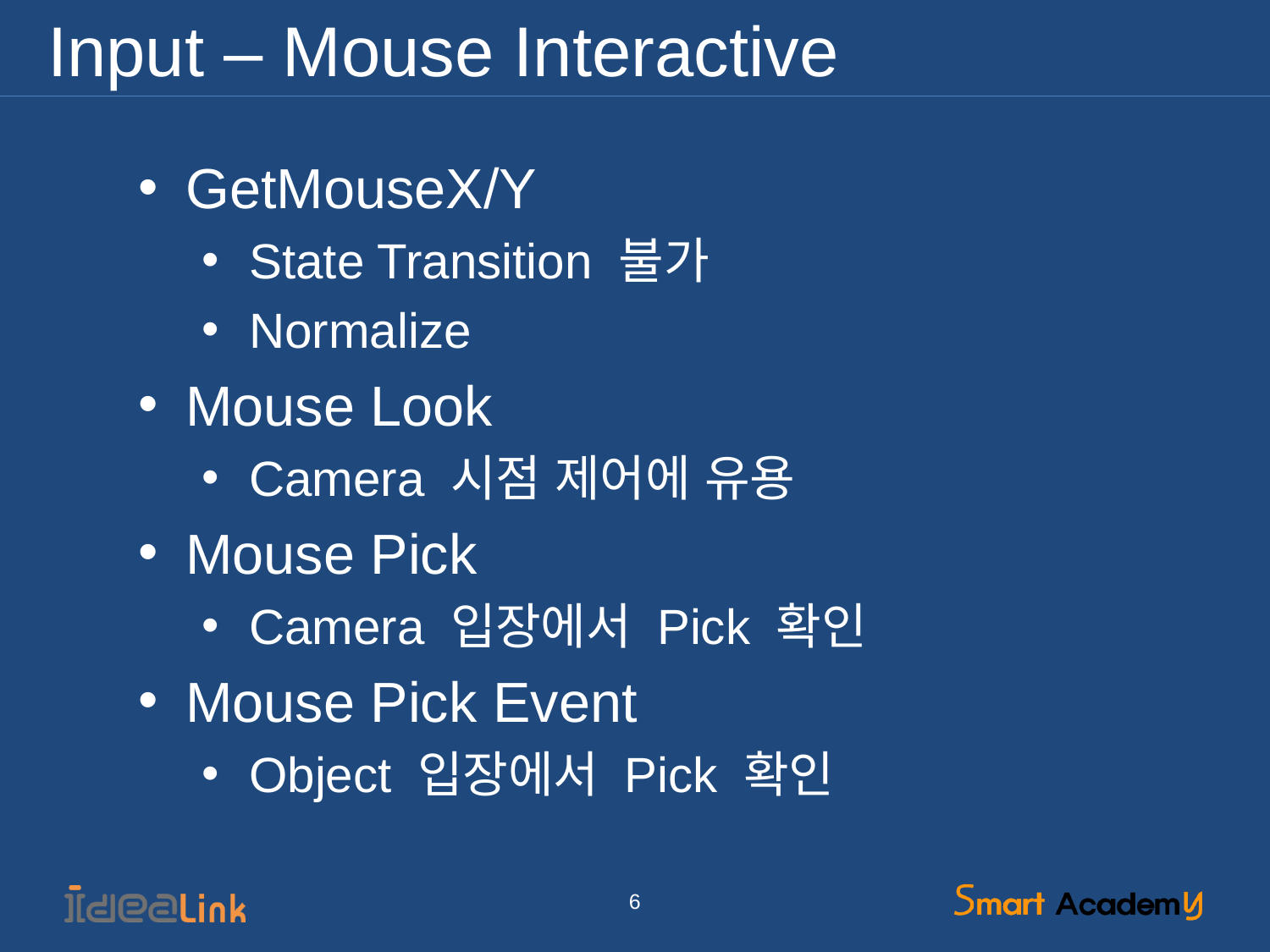

# Input – Mouse Interactive
GetMouseX/Y
State Transition 불가
Normalize
Mouse Look
Camera 시점 제어에 유용
Mouse Pick
Camera 입장에서 Pick 확인
Mouse Pick Event
Object 입장에서 Pick 확인

6